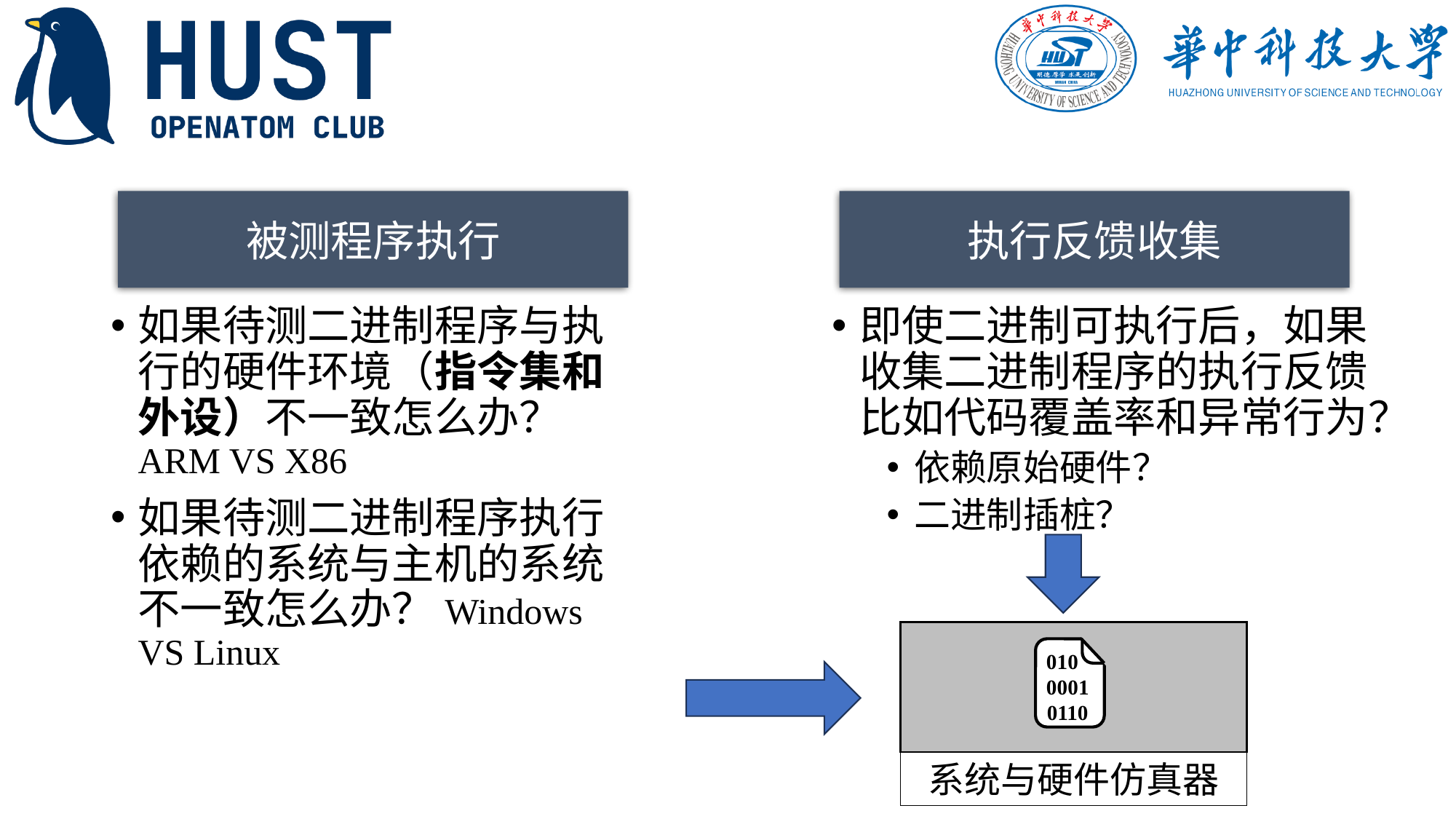

执行反馈收集
被测程序执行
如果待测二进制程序与执行的硬件环境（指令集和外设）不一致怎么办？ARM VS X86
如果待测二进制程序执行依赖的系统与主机的系统不一致怎么办？Windows VS Linux
即使二进制可执行后，如果收集二进制程序的执行反馈比如代码覆盖率和异常行为？
依赖原始硬件？
二进制插桩？

系统与硬件仿真器

010
  0001
  0110